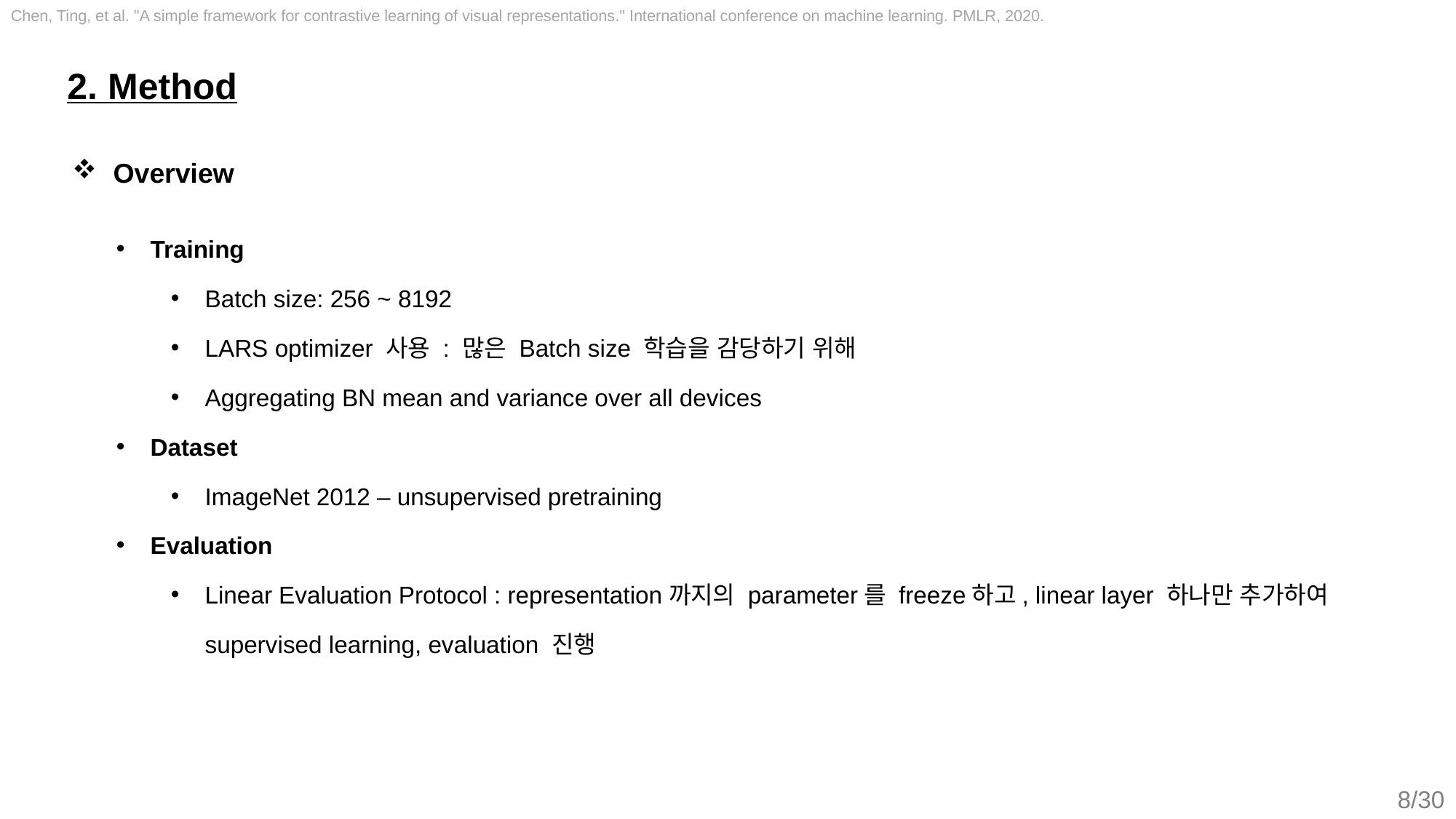

Chen, Ting, et al. "A simple framework for contrastive learning of visual representations." International conference on machine learning. PMLR, 2020.
# 2. Method
Overview
Training
Batch size: 256 ~ 8192
LARS optimizer 사용 : 많은 Batch size 학습을 감당하기 위해
Aggregating BN mean and variance over all devices
Dataset
ImageNet 2012 – unsupervised pretraining
Evaluation
Linear Evaluation Protocol : representation까지의 parameter를 freeze하고, linear layer 하나만 추가하여 supervised learning, evaluation 진행